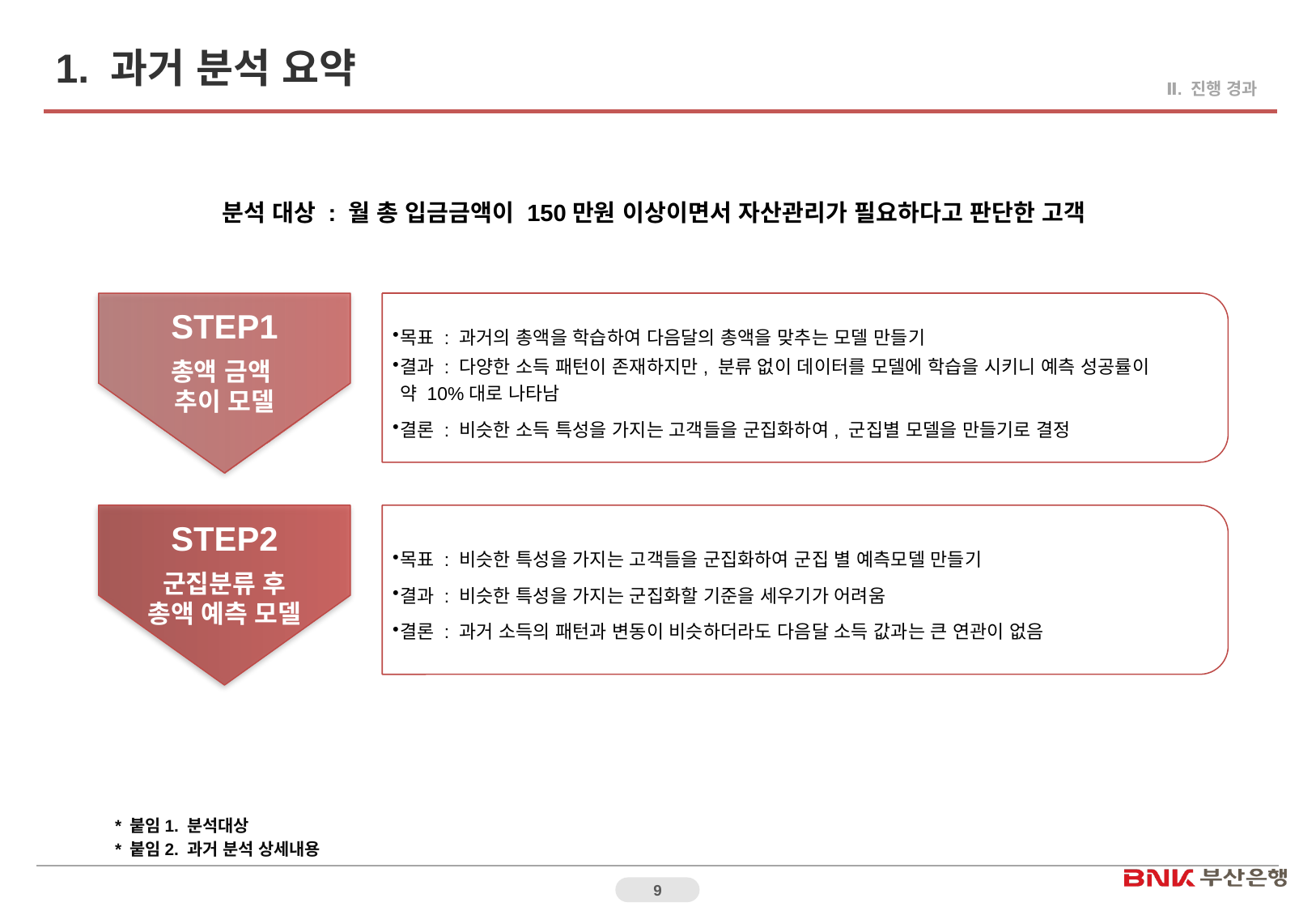

1. 과거 분석 요약
Ⅱ. 진행 경과

분석 대상 : 월 총 입금금액이 150만원 이상이면서 자산관리가 필요하다고 판단한 고객

STEP1
총액 금액
추이 모델

목표 : 과거의 총액을 학습하여 다음달의 총액을 맞추는 모델 만들기
결과 : 다양한 소득 패턴이 존재하지만, 분류 없이 데이터를 모델에 학습을 시키니 예측 성공률이
약 10%대로 나타남
결론 : 비슷한 소득 특성을 가지는 고객들을 군집화하여, 군집별 모델을 만들기로 결정

STEP2
군집분류 후
총액 예측 모델

목표 : 비슷한 특성을 가지는 고객들을 군집화하여 군집 별 예측모델 만들기
결과 : 비슷한 특성을 가지는 군집화할 기준을 세우기가 어려움
결론 : 과거 소득의 패턴과 변동이 비슷하더라도 다음달 소득 값과는 큰 연관이 없음
* 붙임1. 분석대상
* 붙임2. 과거 분석 상세내용